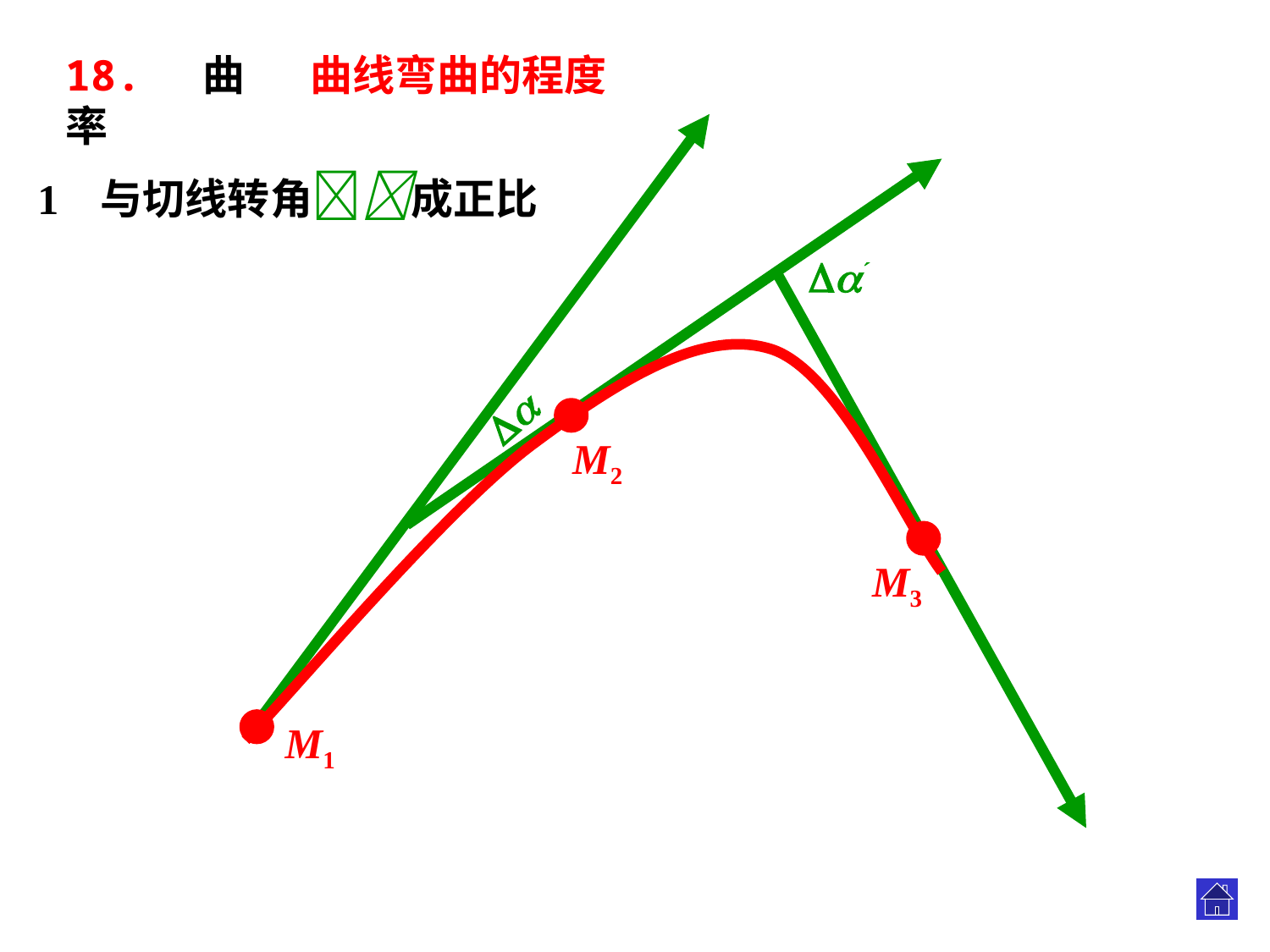

18.  曲率
曲线弯曲的程度

1   与切线转角Δα成正比

Δα´

Δα

M2

M3

M1

.